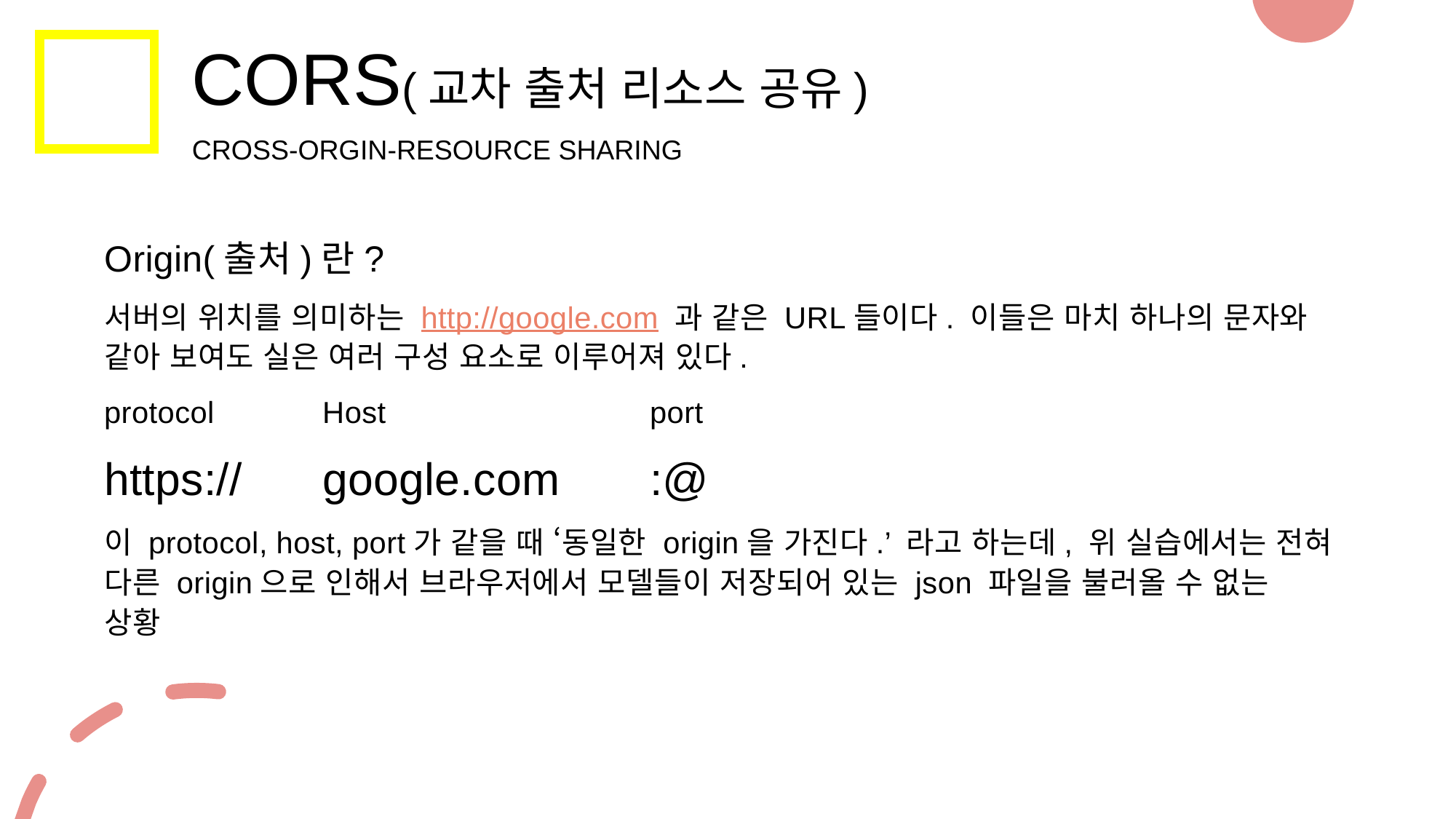

CORS(교차 출처 리소스 공유)

CROSS-ORGIN-RESOURCE SHARING
Origin(출처)란?
서버의 위치를 의미하는 http://google.com 과 같은 URL들이다. 이들은 마치 하나의 문자와 같아 보여도 실은 여러 구성 요소로 이루어져 있다.
protocol	Host			port
https://	google.com	:@
이 protocol, host, port가 같을 때 ‘동일한 origin을 가진다.’ 라고 하는데, 위 실습에서는 전혀 다른 origin으로 인해서 브라우저에서 모델들이 저장되어 있는 json 파일을 불러올 수 없는 상황